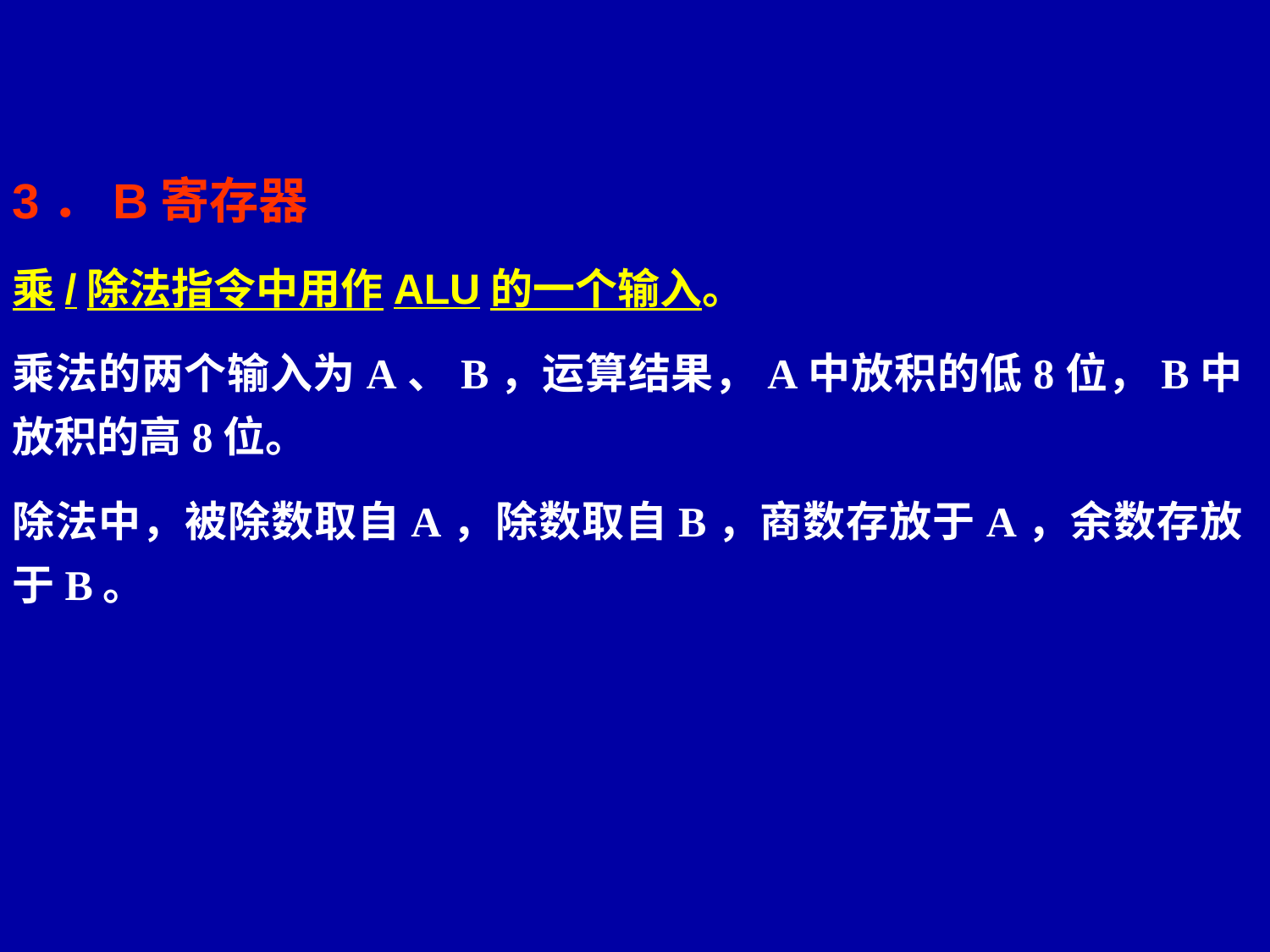

3．B寄存器
乘/除法指令中用作ALU的一个输入。
乘法的两个输入为A、B，运算结果，A中放积的低8位，B中放积的高8位。
除法中，被除数取自A，除数取自B，商数存放于A，余数存放于B。